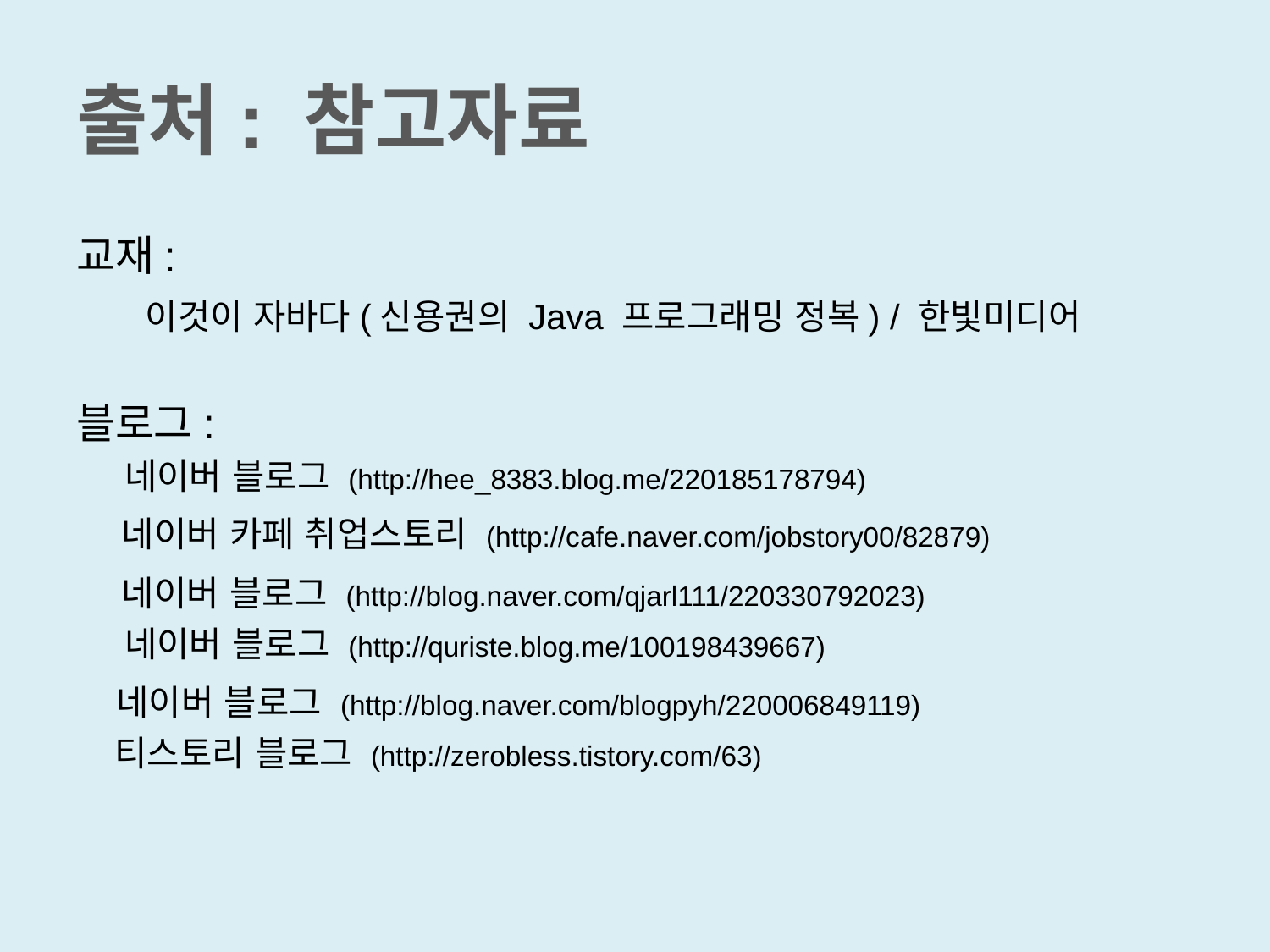

# 출처: 참고자료
교재:
     이것이 자바다(신용권의 Java 프로그래밍 정복) / 한빛미디어

블로그:
    네이버 블로그 (http://hee_8383.blog.me/220185178794)
   네이버 카페 취업스토리 (http://cafe.naver.com/jobstory00/82879)
   네이버 블로그 (http://blog.naver.com/qjarl111/220330792023)
    네이버 블로그 (http://quriste.blog.me/100198439667)
   네이버 블로그 (http://blog.naver.com/blogpyh/220006849119)
   티스토리 블로그 (http://zerobless.tistory.com/63)